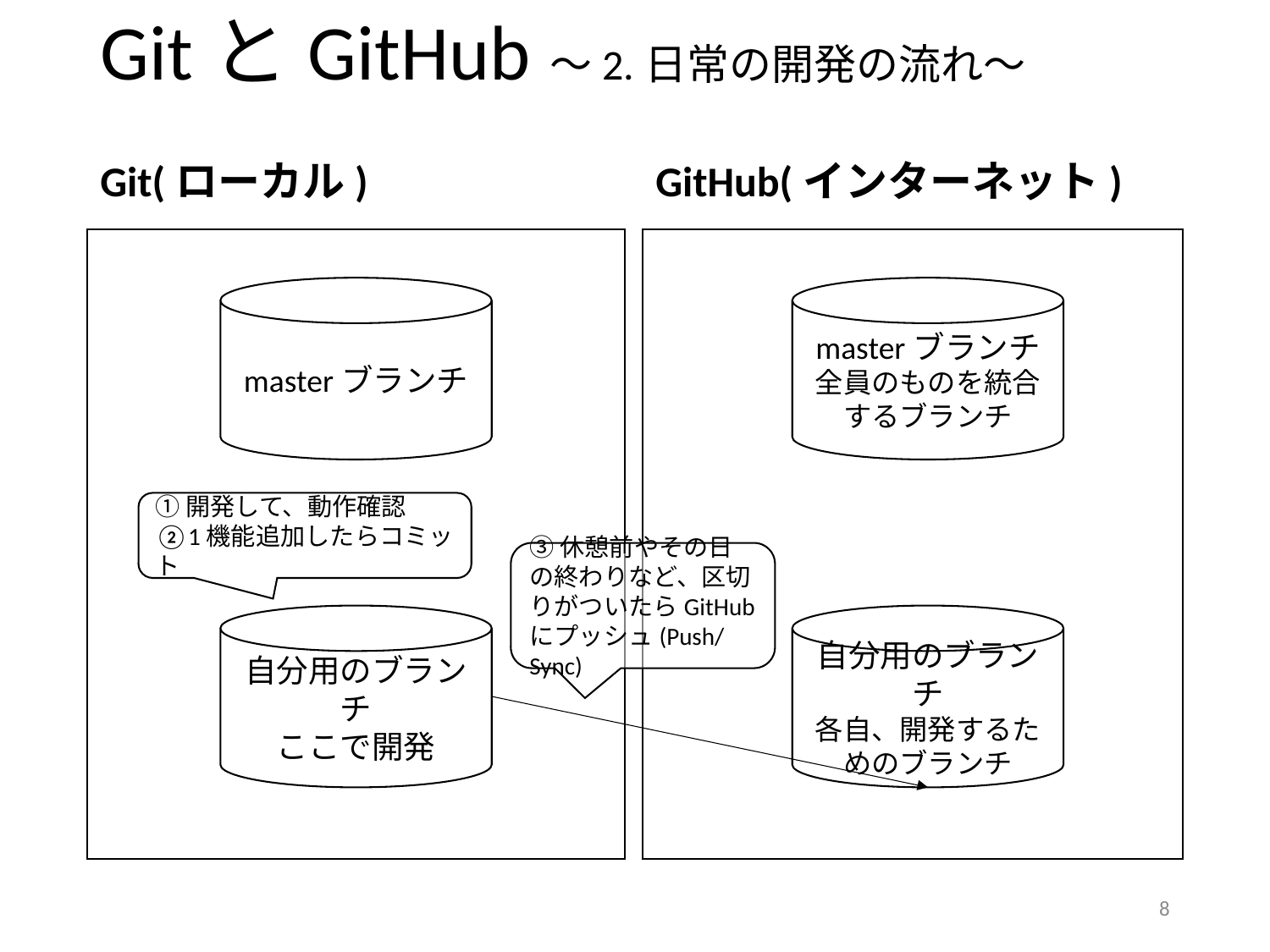

# GitとGitHub～2.日常の開発の流れ～
Git(ローカル)
GitHub(インターネット)

masterブランチ
masterブランチ
全員のものを統合するブランチ
①開発して、動作確認
②1機能追加したらコミット
③休憩前やその日の終わりなど、区切りがついたらGitHubにプッシュ(Push/Sync)
自分用のブランチ
ここで開発
自分用のブランチ
各自、開発するためのブランチ
8